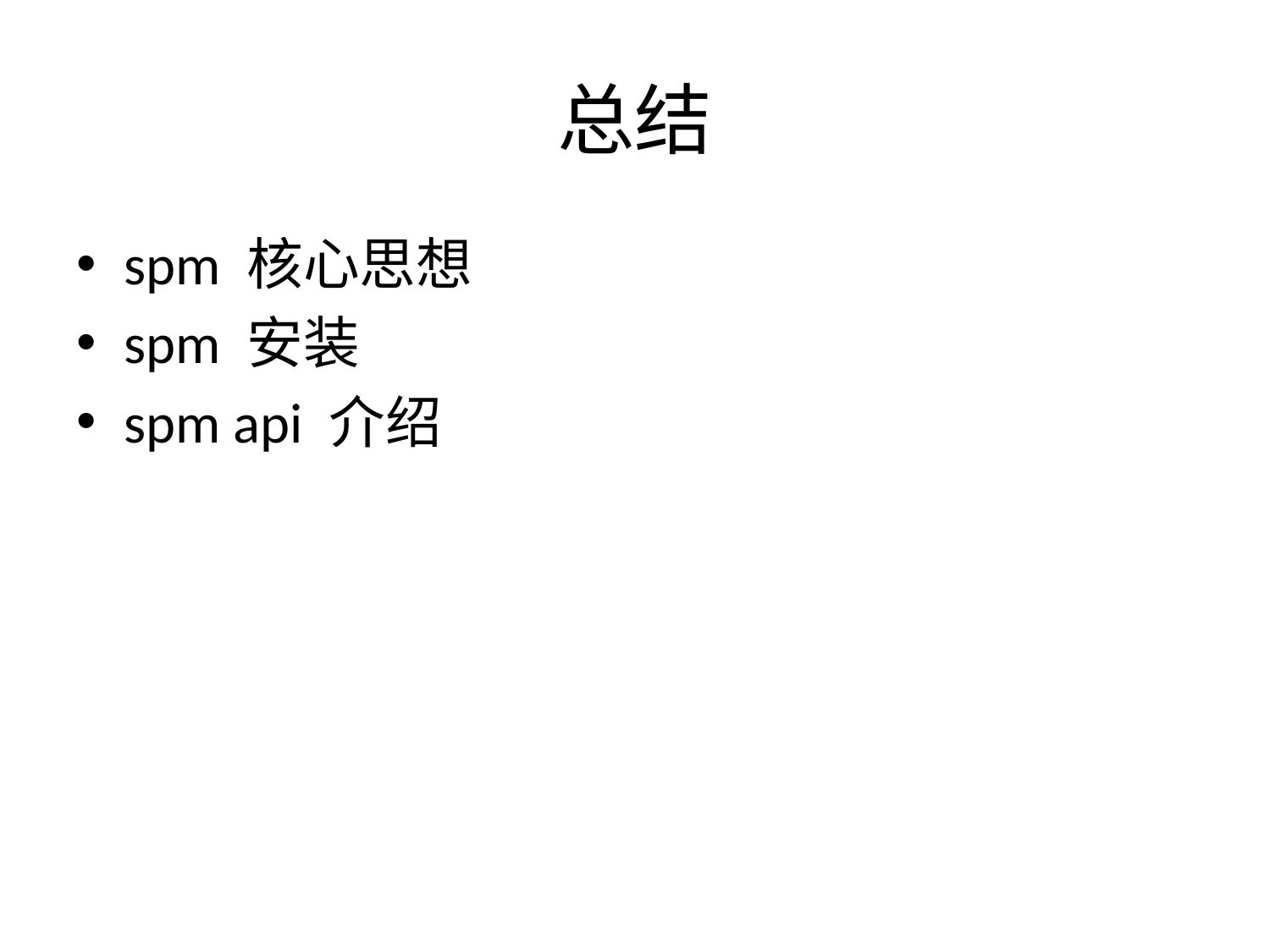

# 总结
spm 核心思想
spm 安装
spm api 介绍